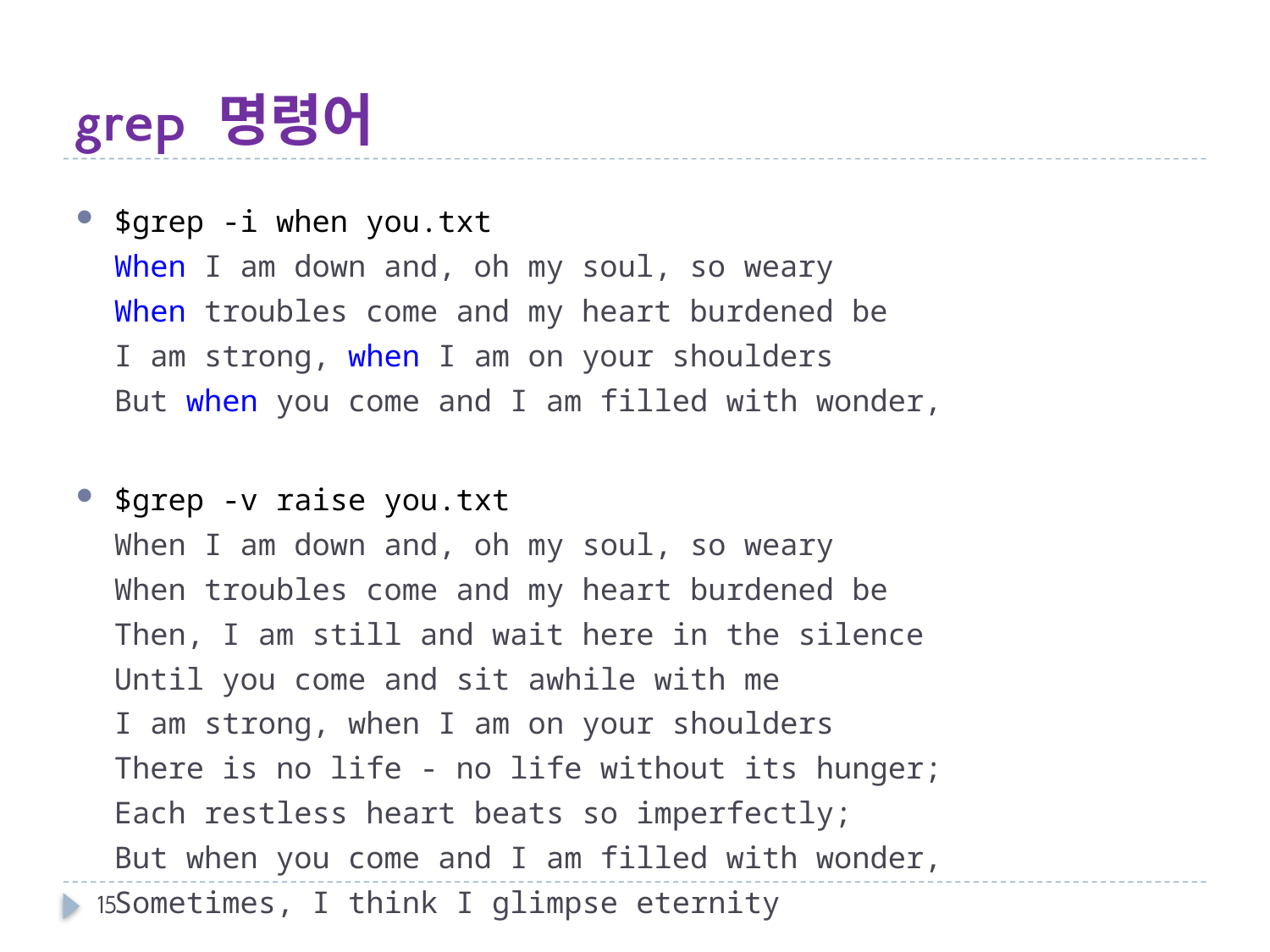

# grep 명령어
$grep -i when you.txt
When I am down and, oh my soul, so weary
When troubles come and my heart burdened be
I am strong, when I am on your shoulders
But when you come and I am filled with wonder,

$grep -v raise you.txt
When I am down and, oh my soul, so weary
When troubles come and my heart burdened be
Then, I am still and wait here in the silence
Until you come and sit awhile with me
I am strong, when I am on your shoulders
There is no life - no life without its hunger;
Each restless heart beats so imperfectly;
But when you come and I am filled with wonder,
Sometimes, I think I glimpse eternity

15